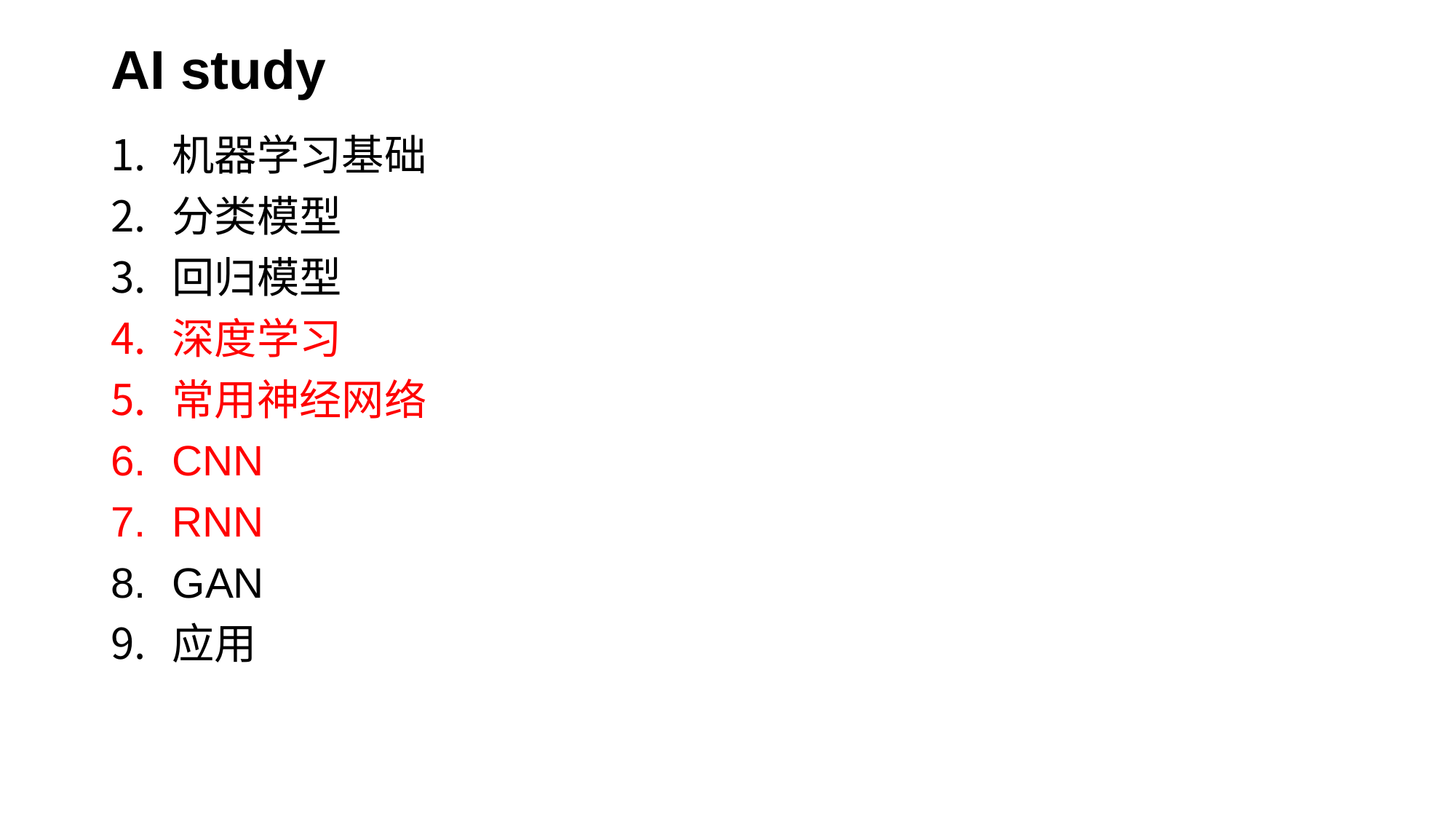

# AI study
机器学习基础
分类模型
回归模型
深度学习
常用神经网络
CNN
RNN
GAN
应用